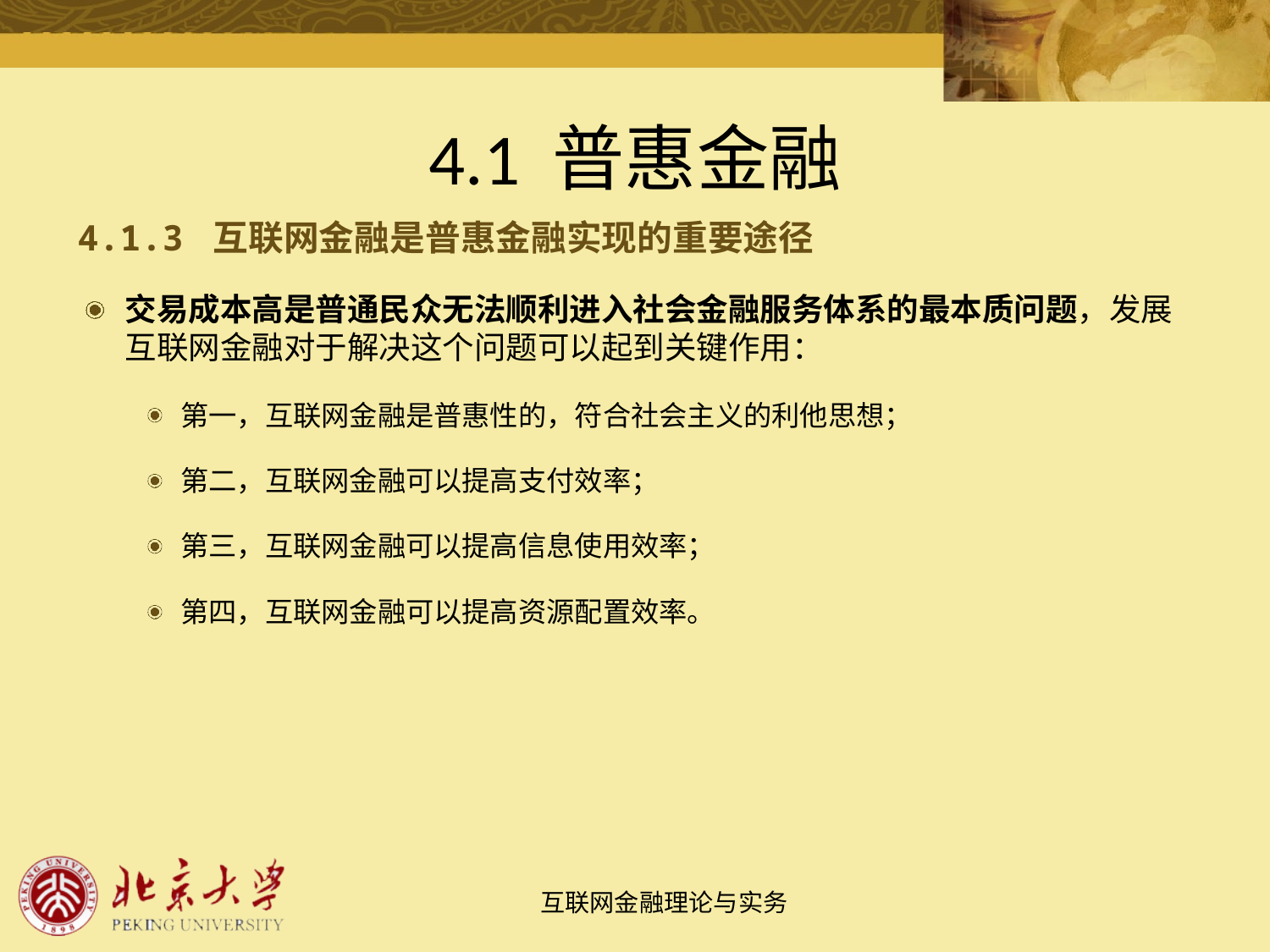

# 4.1 普惠金融
4.1.3 互联网金融是普惠金融实现的重要途径
交易成本高是普通民众无法顺利进入社会金融服务体系的最本质问题，发展互联网金融对于解决这个问题可以起到关键作用：
第一，互联网金融是普惠性的，符合社会主义的利他思想；
第二，互联网金融可以提高支付效率；
第三，互联网金融可以提高信息使用效率；
第四，互联网金融可以提高资源配置效率。